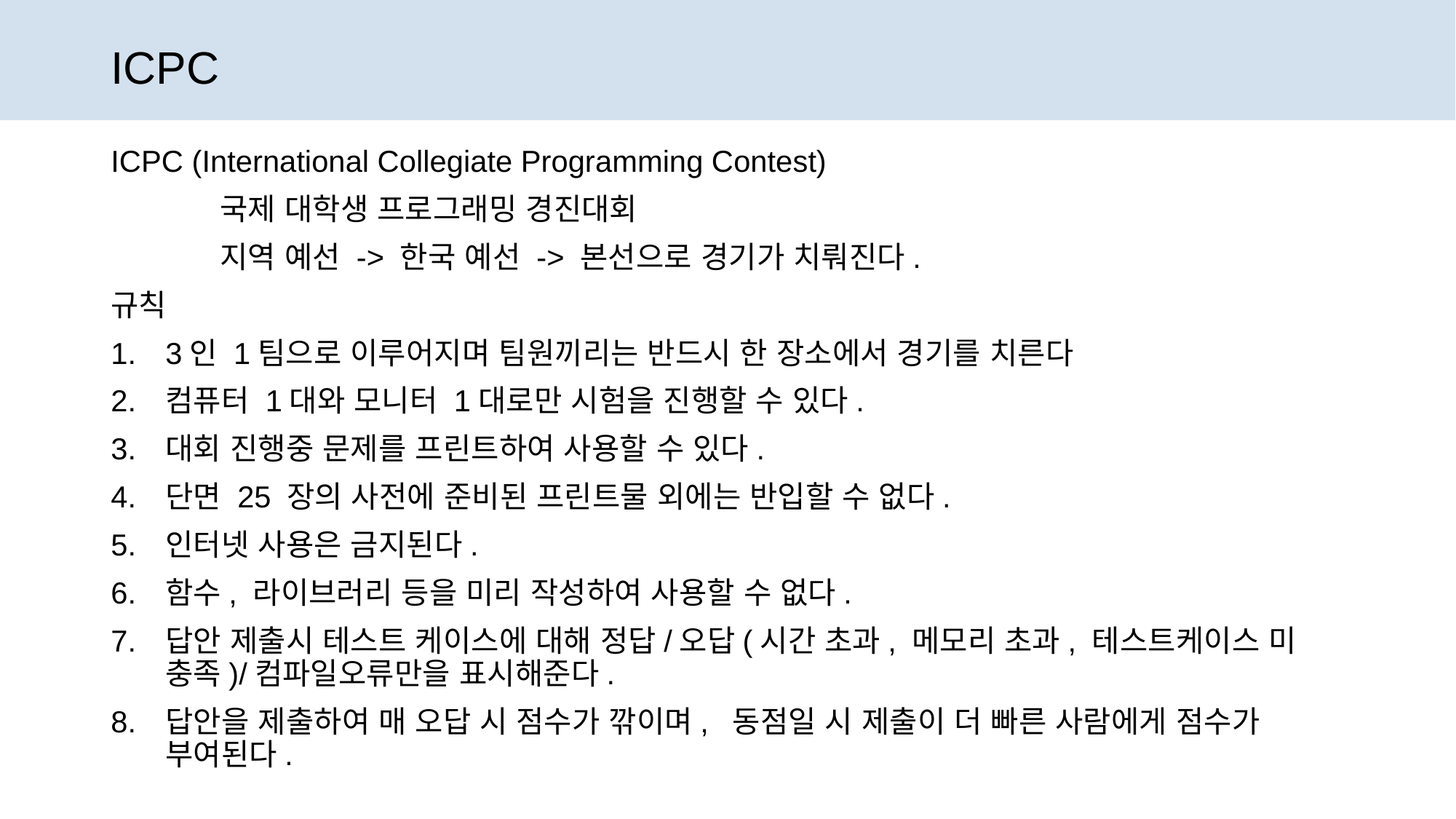

# ICPC
ICPC (International Collegiate Programming Contest)
	국제 대학생 프로그래밍 경진대회
	지역 예선 -> 한국 예선 -> 본선으로 경기가 치뤄진다.
규칙
3인 1팀으로 이루어지며 팀원끼리는 반드시 한 장소에서 경기를 치른다
컴퓨터 1대와 모니터 1대로만 시험을 진행할 수 있다.
대회 진행중 문제를 프린트하여 사용할 수 있다.
단면 25 장의 사전에 준비된 프린트물 외에는 반입할 수 없다.
인터넷 사용은 금지된다.
함수, 라이브러리 등을 미리 작성하여 사용할 수 없다.
답안 제출시 테스트 케이스에 대해 정답/오답(시간 초과, 메모리 초과, 테스트케이스 미 충족)/컴파일오류만을 표시해준다.
답안을 제출하여 매 오답 시 점수가 깎이며,  동점일 시 제출이 더 빠른 사람에게 점수가 부여된다.